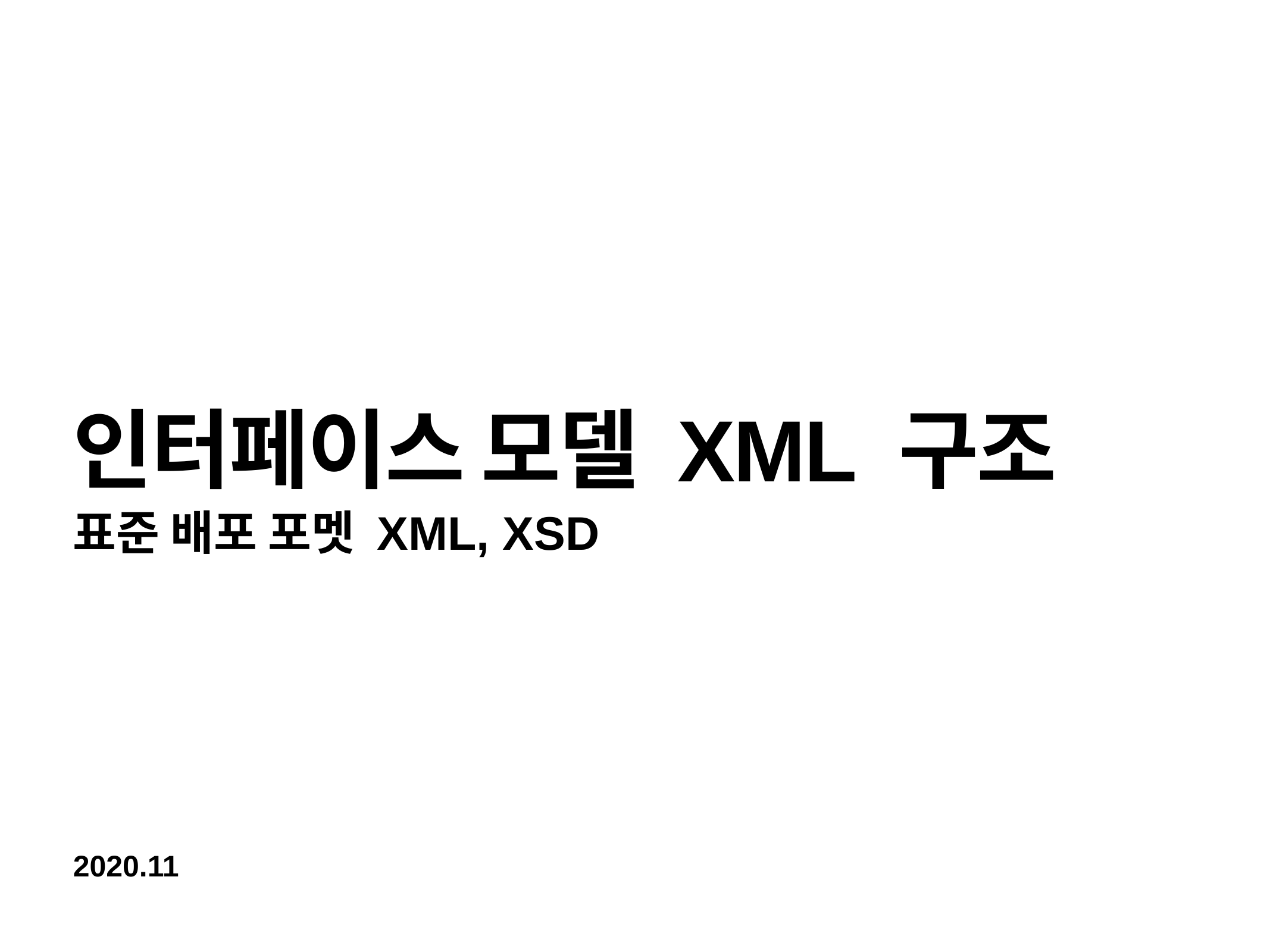

# 인터페이스 모델 XML 구조
표준 배포 포멧 XML, XSD
2020.11